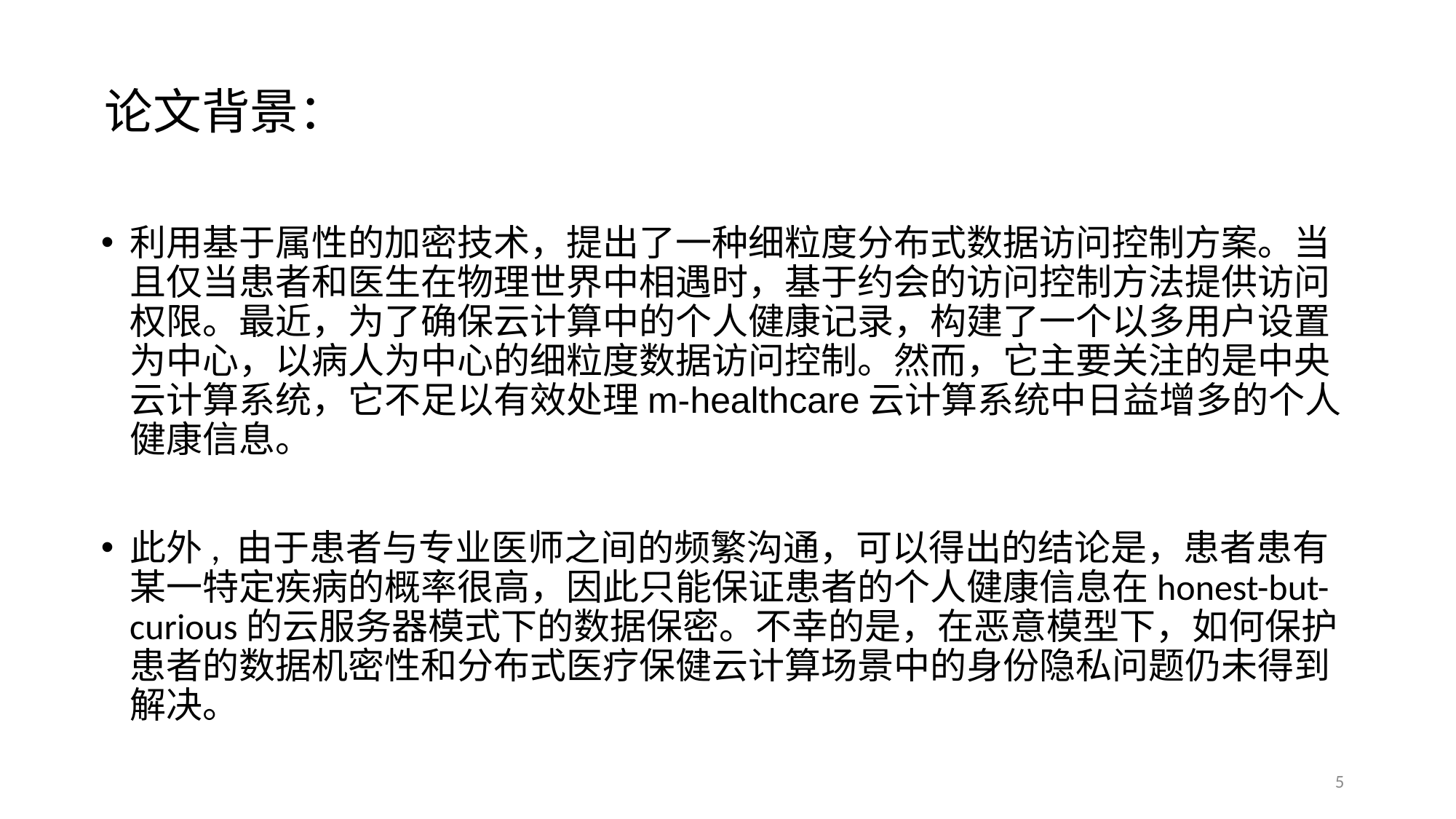

论文背景：
利用基于属性的加密技术，提出了一种细粒度分布式数据访问控制方案。当且仅当患者和医生在物理世界中相遇时，基于约会的访问控制方法提供访问权限。最近，为了确保云计算中的个人健康记录，构建了一个以多用户设置为中心，以病人为中心的细粒度数据访问控制。然而，它主要关注的是中央云计算系统，它不足以有效处理m-healthcare云计算系统中日益增多的个人健康信息。

此外, 由于患者与专业医师之间的频繁沟通，可以得出的结论是，患者患有某一特定疾病的概率很高，因此只能保证患者的个人健康信息在honest-but-curious的云服务器模式下的数据保密。不幸的是，在恶意模型下，如何保护患者的数据机密性和分布式医疗保健云计算场景中的身份隐私问题仍未得到解决。
5